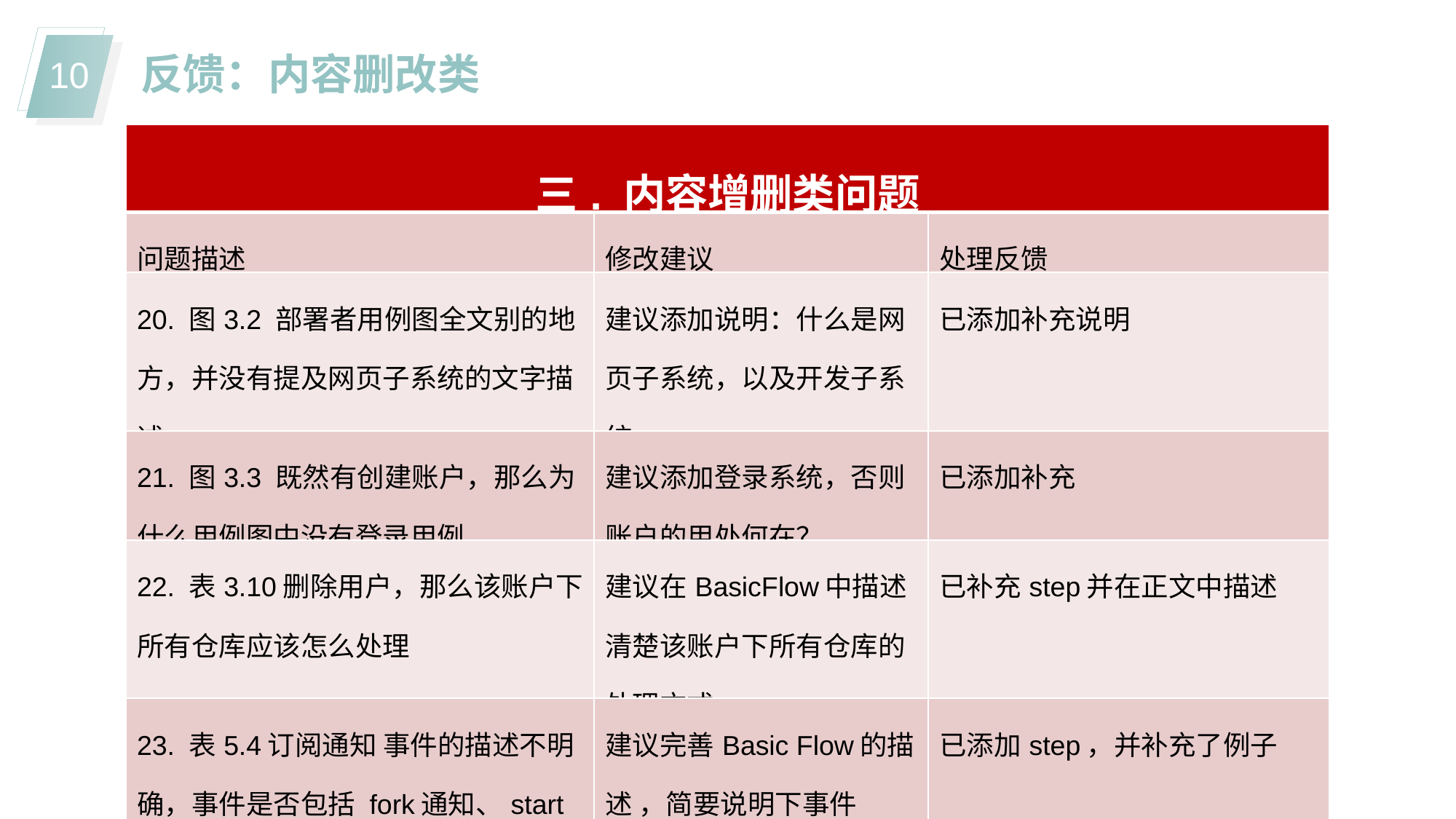

反馈：内容删改类
| 三. 内容增删类问题 |  |  |
| --- | --- | --- |
| 问题描述 | 修改建议 | 处理反馈 |
| 20. 图3.2 部署者用例图全文别的地方，并没有提及网页子系统的文字描述 | 建议添加说明：什么是网页子系统，以及开发子系统 | 已添加补充说明 |
| 21. 图3.3 既然有创建账户，那么为什么用例图中没有登录用例 | 建议添加登录系统，否则账户的用处何在？ | 已添加补充 |
| 22. 表3.10删除用户，那么该账户下所有仓库应该怎么处理 | 建议在BasicFlow中描述清楚该账户下所有仓库的处理方式。 | 已补充step并在正文中描述 |
| 23. 表5.4订阅通知 事件的描述不明确，事件是否包括 fork通知、start通知、注册通知？而且缺少设置界面 | 建议完善Basic Flow的描述 ，简要说明下事件 | 已添加step，并补充了例子 |